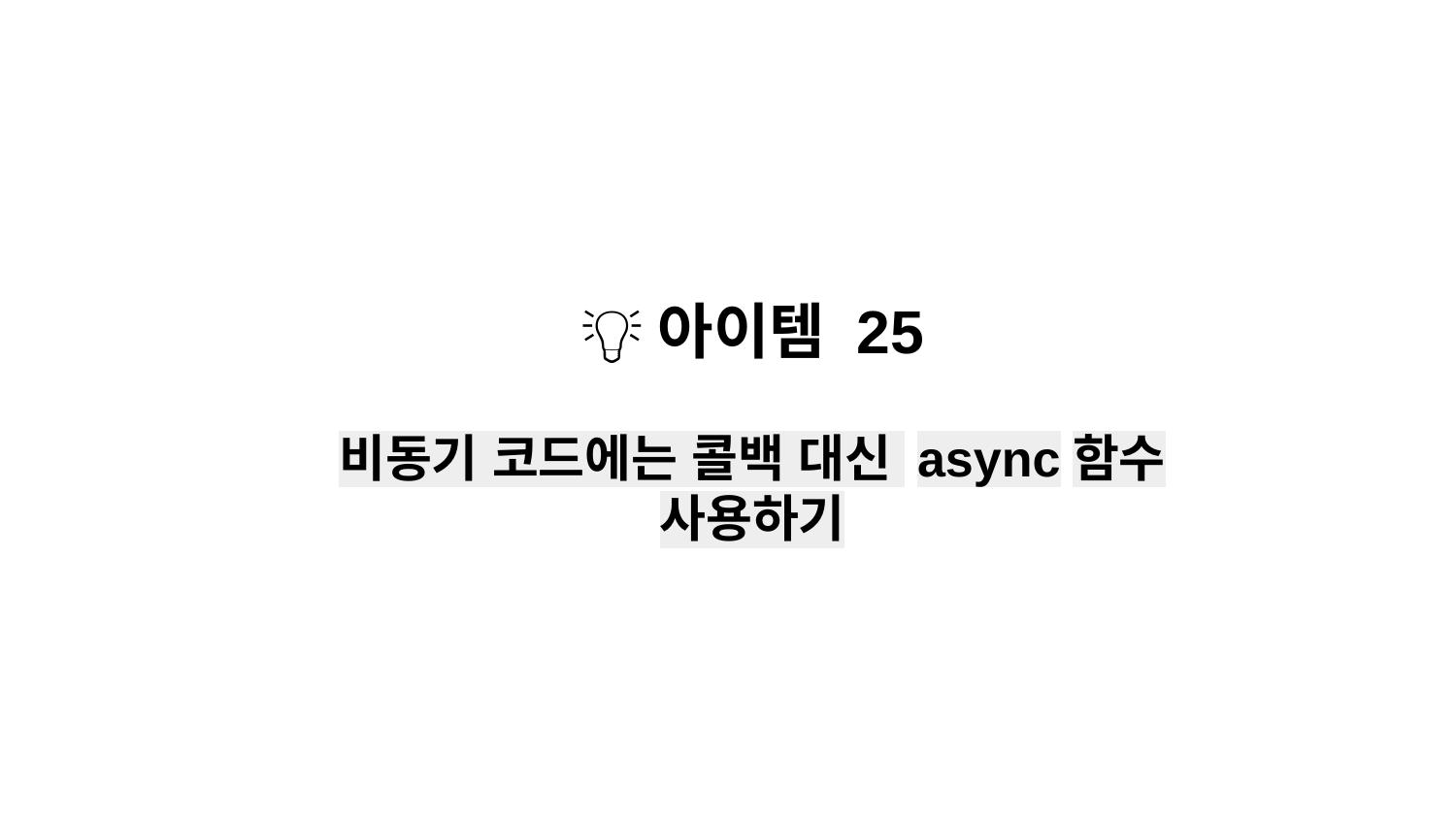

💡아이템 25

비동기 코드에는 콜백 대신 async함수 사용하기